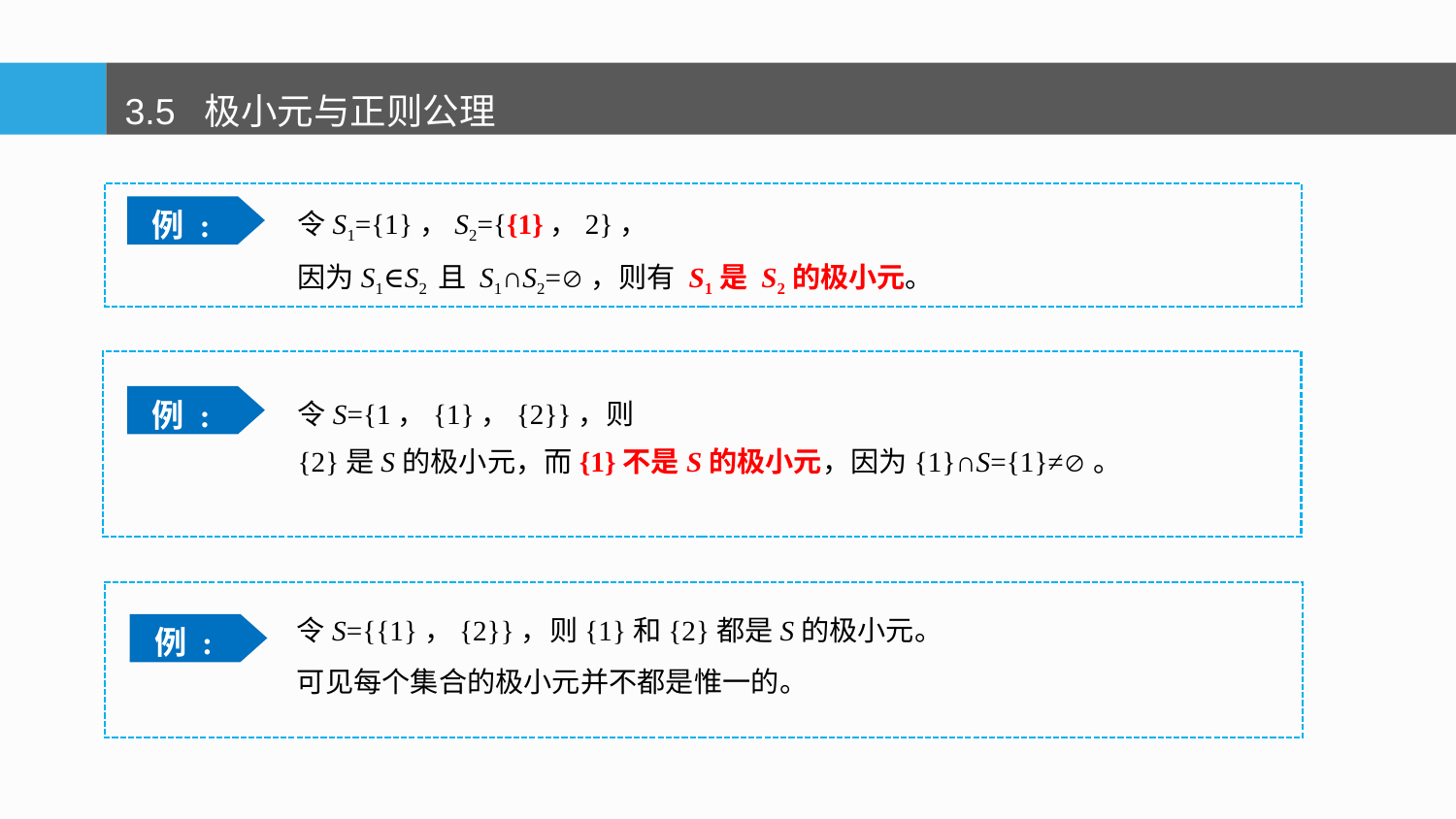

3.5  极小元与正则公理

令S1={1}，S2={{1}，2}，
因为S1∈S2 且 S1∩S2=∅，则有 S1是 S2的极小元。
例 :

令S={1，{1}，{2}}，则
{2}是S的极小元，而{1}不是S的极小元，因为{1}∩S={1}≠∅。
例 :

令S={{1}，{2}}，则{1}和{2}都是S的极小元。
可见每个集合的极小元并不都是惟一的。
例 :